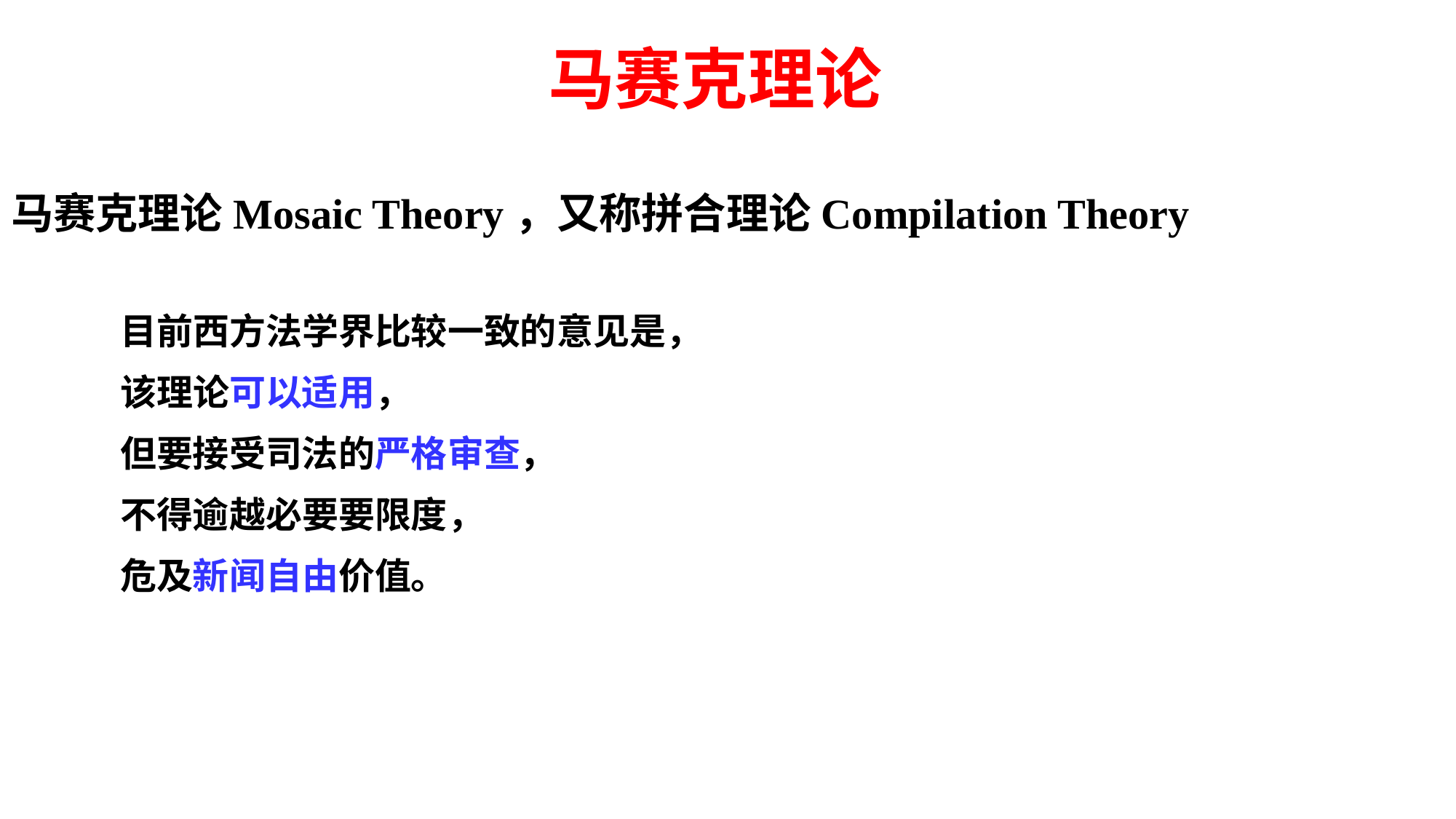

# 马赛克理论
马赛克理论Mosaic Theory，又称拼合理论Compilation Theory

	目前西方法学界比较一致的意见是，
	该理论可以适用，
	但要接受司法的严格审查，
	不得逾越必要要限度，
	危及新闻自由价值。